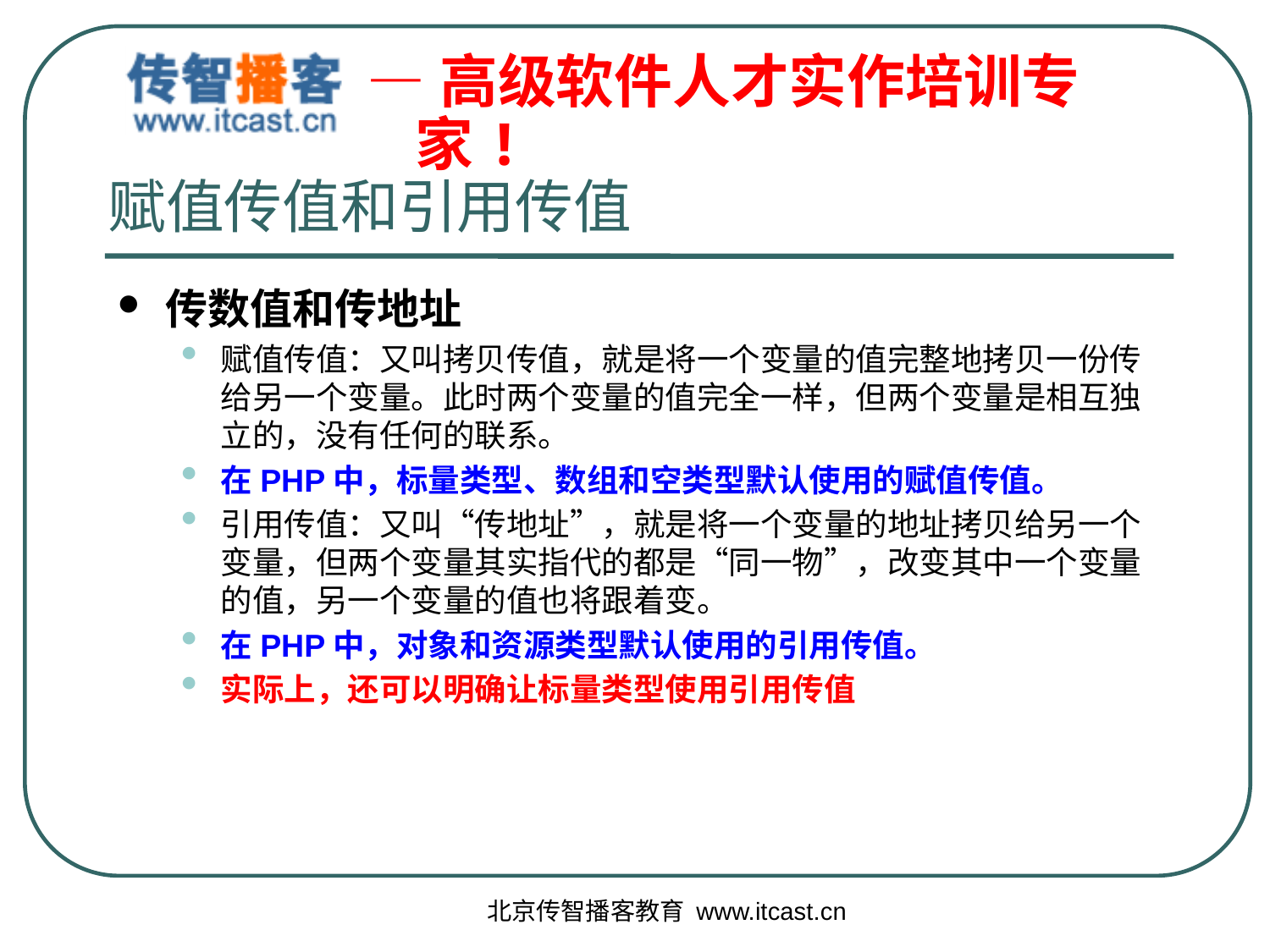

# 赋值传值和引用传值
传数值和传地址
赋值传值：又叫拷贝传值，就是将一个变量的值完整地拷贝一份传给另一个变量。此时两个变量的值完全一样，但两个变量是相互独立的，没有任何的联系。
在PHP中，标量类型、数组和空类型默认使用的赋值传值。
引用传值：又叫“传地址”，就是将一个变量的地址拷贝给另一个变量，但两个变量其实指代的都是“同一物”，改变其中一个变量的值，另一个变量的值也将跟着变。
在PHP中，对象和资源类型默认使用的引用传值。
实际上，还可以明确让标量类型使用引用传值